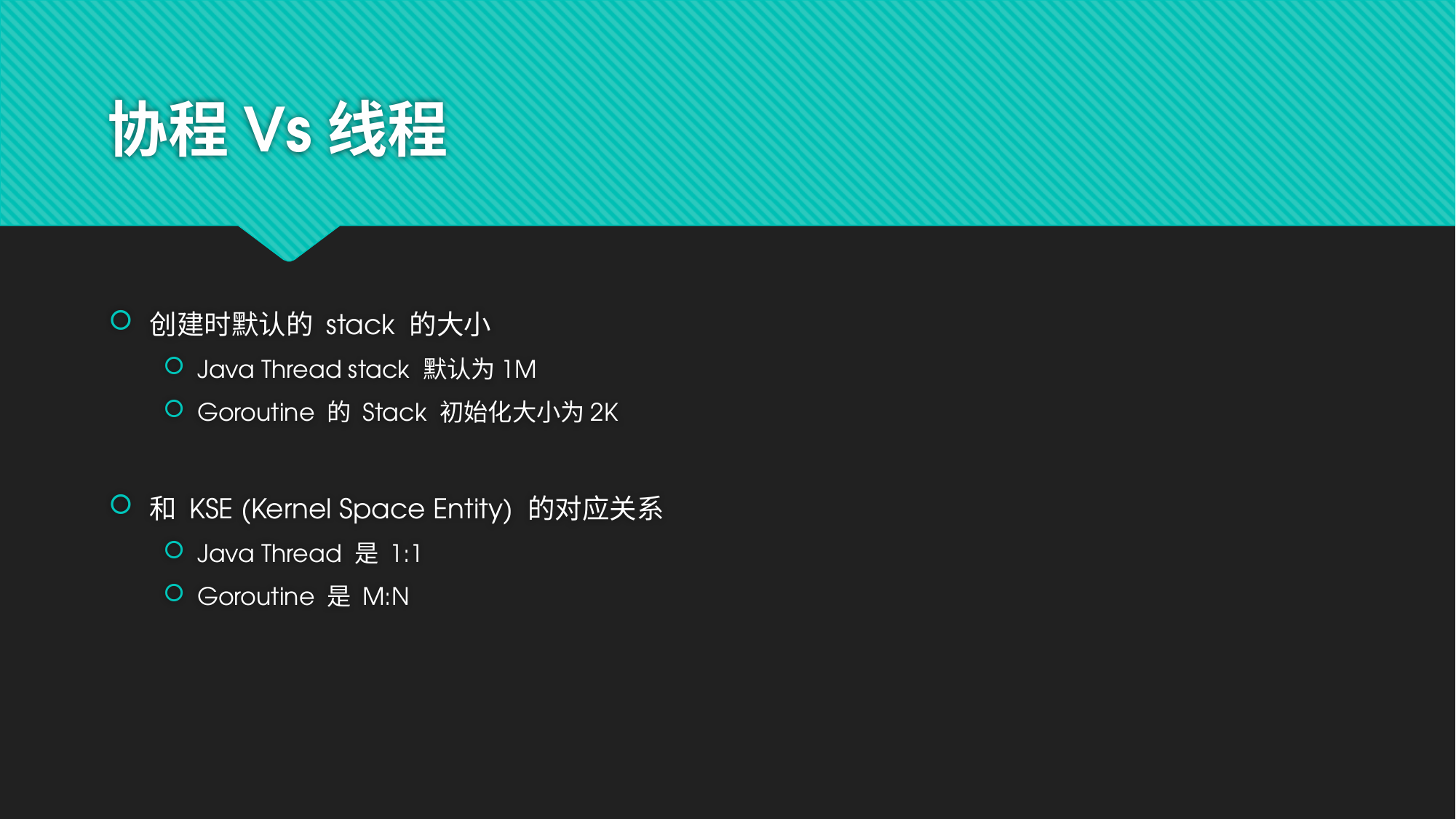

# 协程Vs线程
创建时默认的 stack 的⼤小
Java Thread stack 默认为1M
Goroutine 的 Stack 初始化⼤小为2K

和 KSE (Kernel Space Entity) 的对应关系
Java Thread 是 1:1
Goroutine 是 M:N